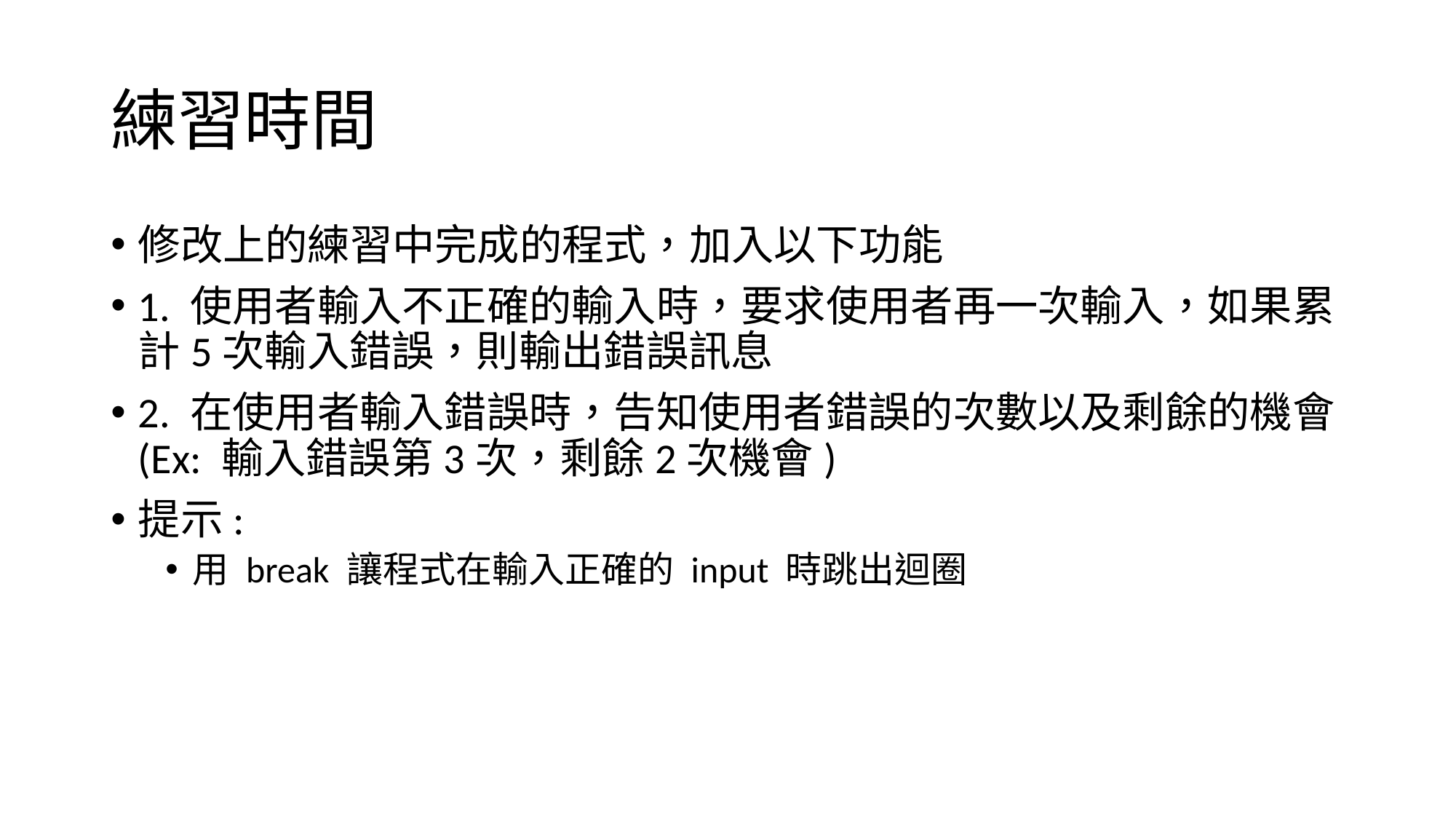

# 練習時間
修改上的練習中完成的程式，加入以下功能
1. 使用者輸入不正確的輸入時，要求使用者再一次輸入，如果累計5次輸入錯誤，則輸出錯誤訊息
2. 在使用者輸入錯誤時，告知使用者錯誤的次數以及剩餘的機會(Ex: 輸入錯誤第3次，剩餘2次機會)
提示:
用 break 讓程式在輸入正確的 input 時跳出迴圈